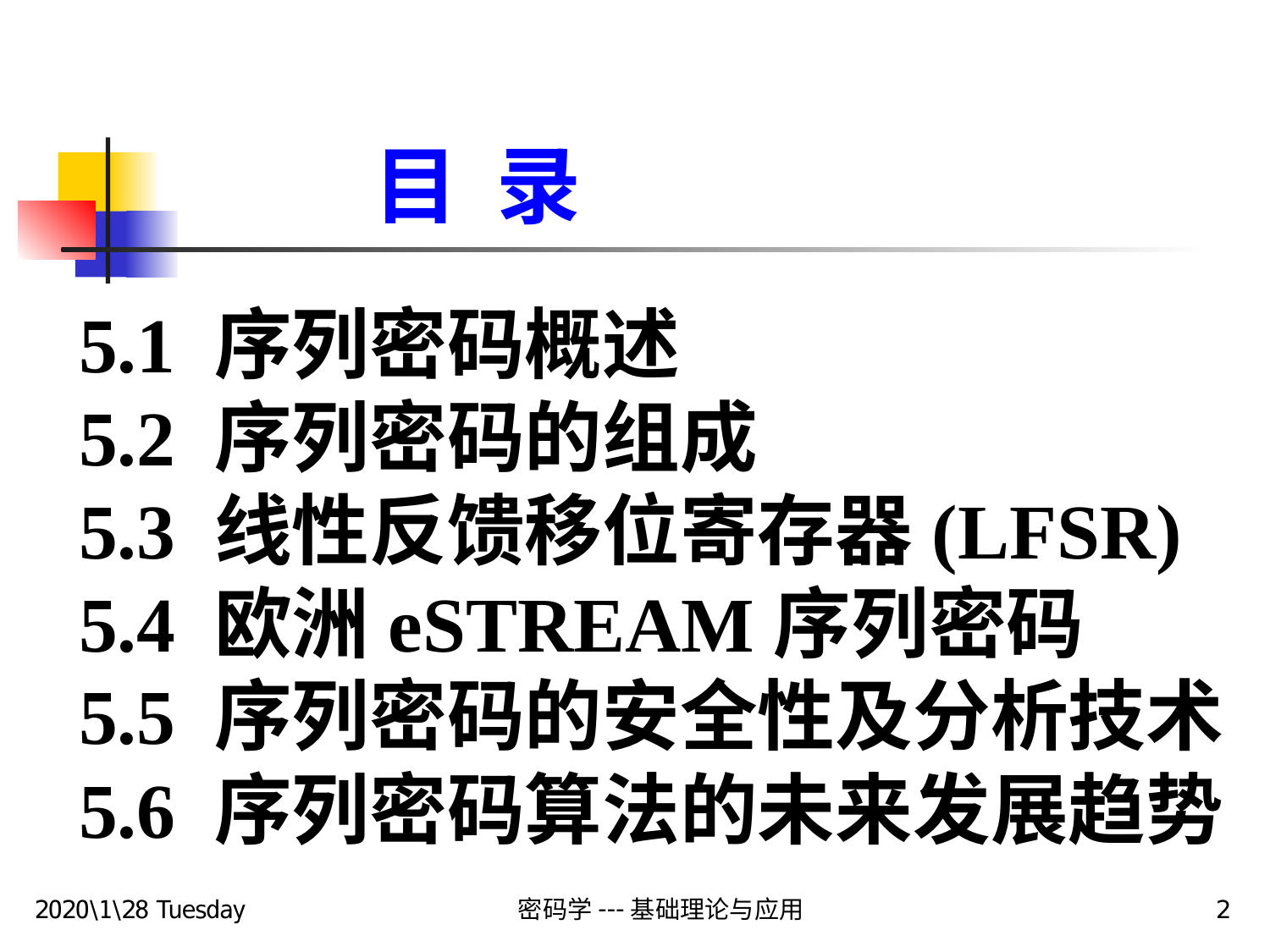

目  录
5.1 序列密码概述
5.2 序列密码的组成
5.3 线性反馈移位寄存器(LFSR)
5.4 欧洲eSTREAM序列密码
5.5 序列密码的安全性及分析技术
5.6 序列密码算法的未来发展趋势

2020\1\28 Tuesday
密码学---基础理论与应用
2